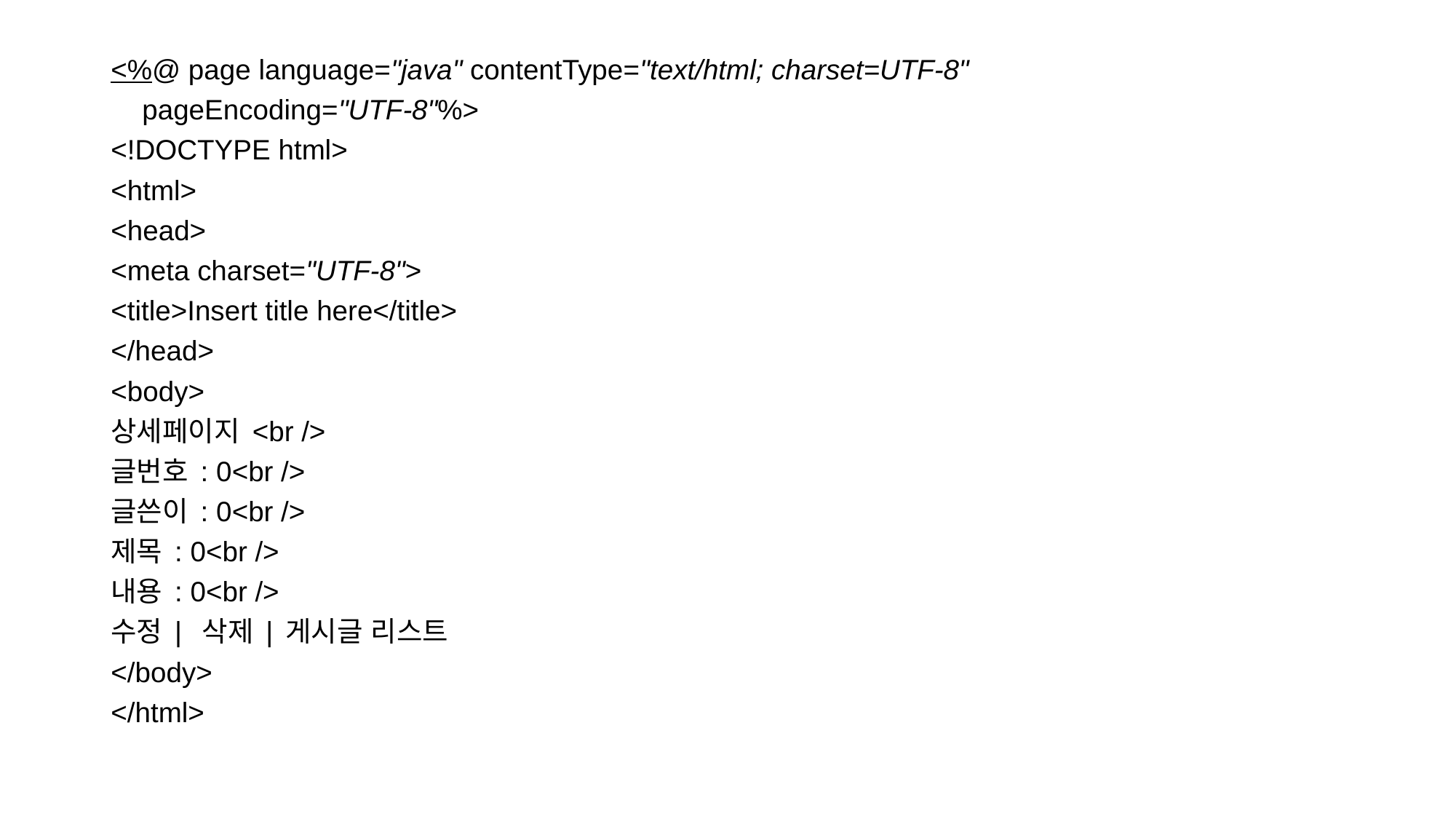

<%@ page language="java" contentType="text/html; charset=UTF-8"
    pageEncoding="UTF-8"%>
<!DOCTYPE html>
<html>
<head>
<meta charset="UTF-8">
<title>Insert title here</title>
</head>
<body>
상세페이지 <br />
글번호 : 0<br />
글쓴이 : 0<br />
제목 : 0<br />
내용 : 0<br />
수정 |  삭제 | 게시글 리스트
</body>
</html>